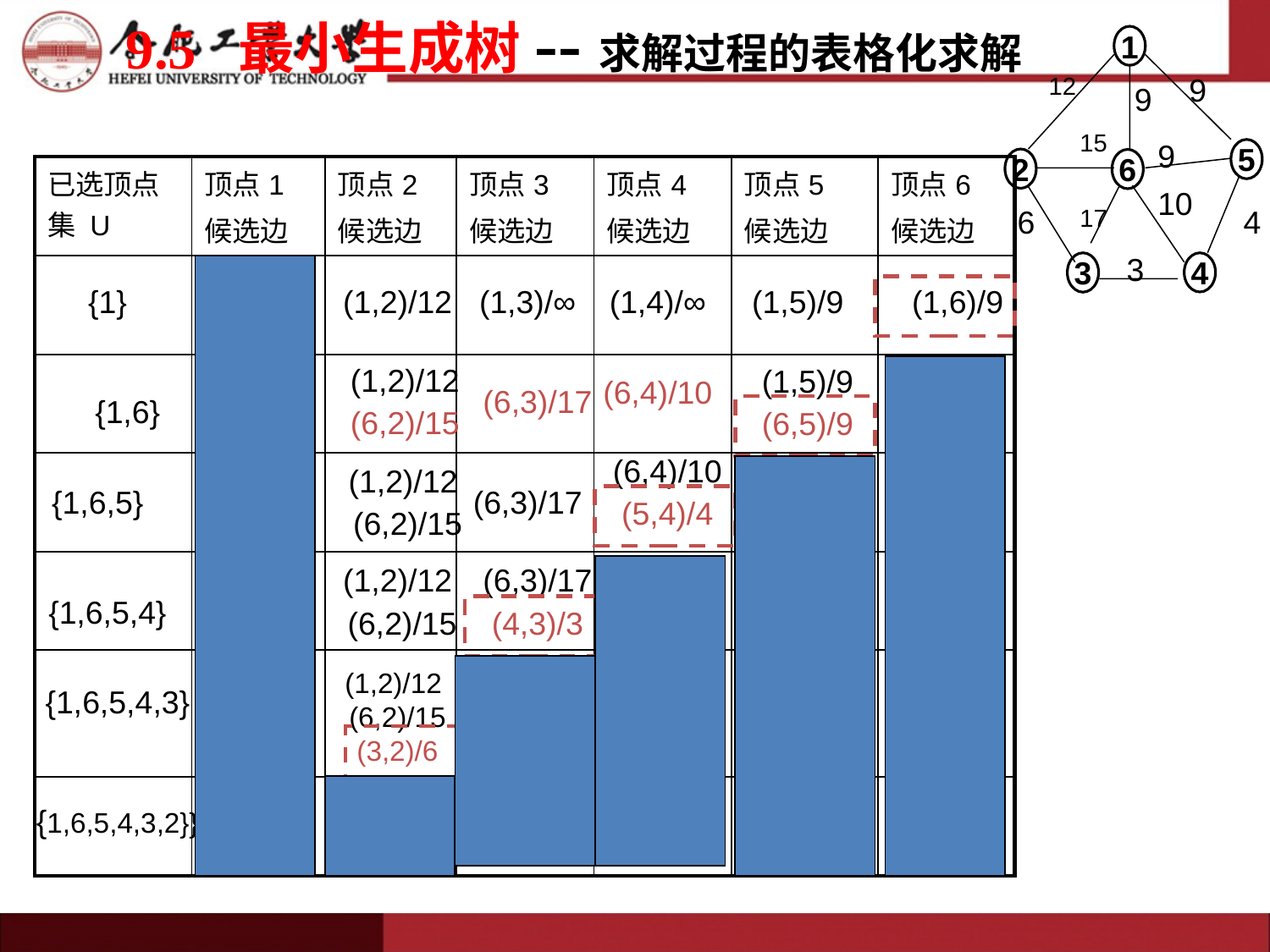

# 9.5  最小生成树--求解过程的表格化求解
1

12

9
9
15
9
5
2
6

10

6
17
4
3
3
4

| 已选顶点集 U | 顶点1 候选边 | 顶点2 候选边 | 顶点3 候选边 | 顶点4 候选边 | 顶点5 候选边 | 顶点6 候选边 |
| --- | --- | --- | --- | --- | --- | --- |
|  |  |  |  |  |  |  |
|  |  |  |  |  |  |  |
|  |  |  |  |  |  |  |
|  |  |  |  |  |  |  |
|  |  |  |  |  |  |  |
|  |  |  |  |  |  |  |

{1}
(1,2)/12
(1,3)/∞
(1,4)/∞
(1,5)/9
(1,6)/9

(1,2)/12
(6,2)/15
(6,4)/10
(1,5)/9
(6,5)/9
{1,6}
(6,3)/17

(6,4)/10
(5,4)/4

{1,6,5}
(1,2)/12
(6,2)/15
(6,3)/17

(1,2)/12
 (6,2)/15
(6,3)/17
(4,3)/3
{1,6,5,4}

(1,2)/12
(6,2)/15
(3,2)/6

{1,6,5,4,3}

{1,6,5,4,3,2}}
58